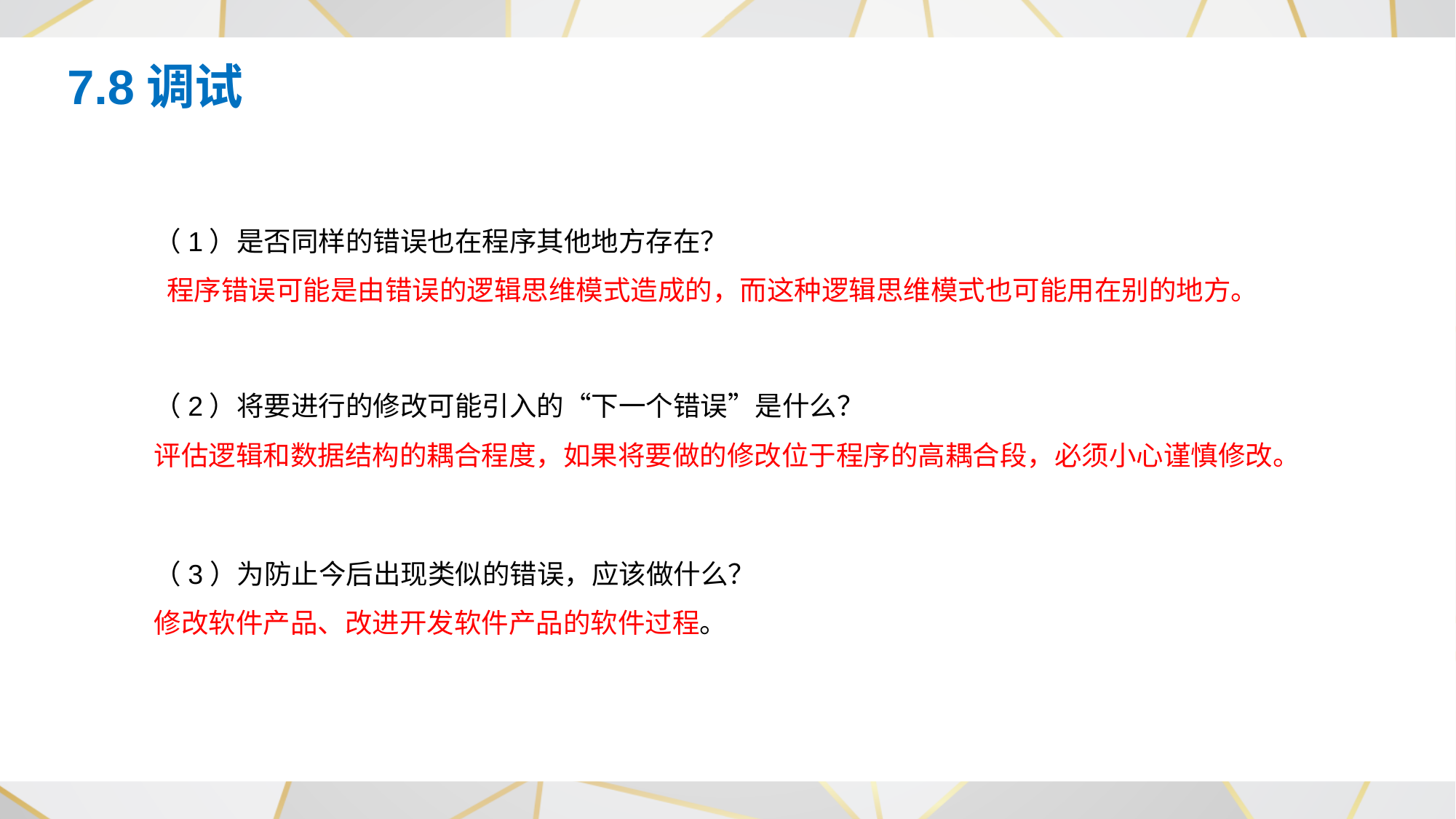

7.8调试
（1）是否同样的错误也在程序其他地方存在？
 程序错误可能是由错误的逻辑思维模式造成的，而这种逻辑思维模式也可能用在别的地方。
（2）将要进行的修改可能引入的“下一个错误”是什么？
评估逻辑和数据结构的耦合程度，如果将要做的修改位于程序的高耦合段，必须小心谨慎修改。
（3）为防止今后出现类似的错误，应该做什么？
修改软件产品、改进开发软件产品的软件过程。